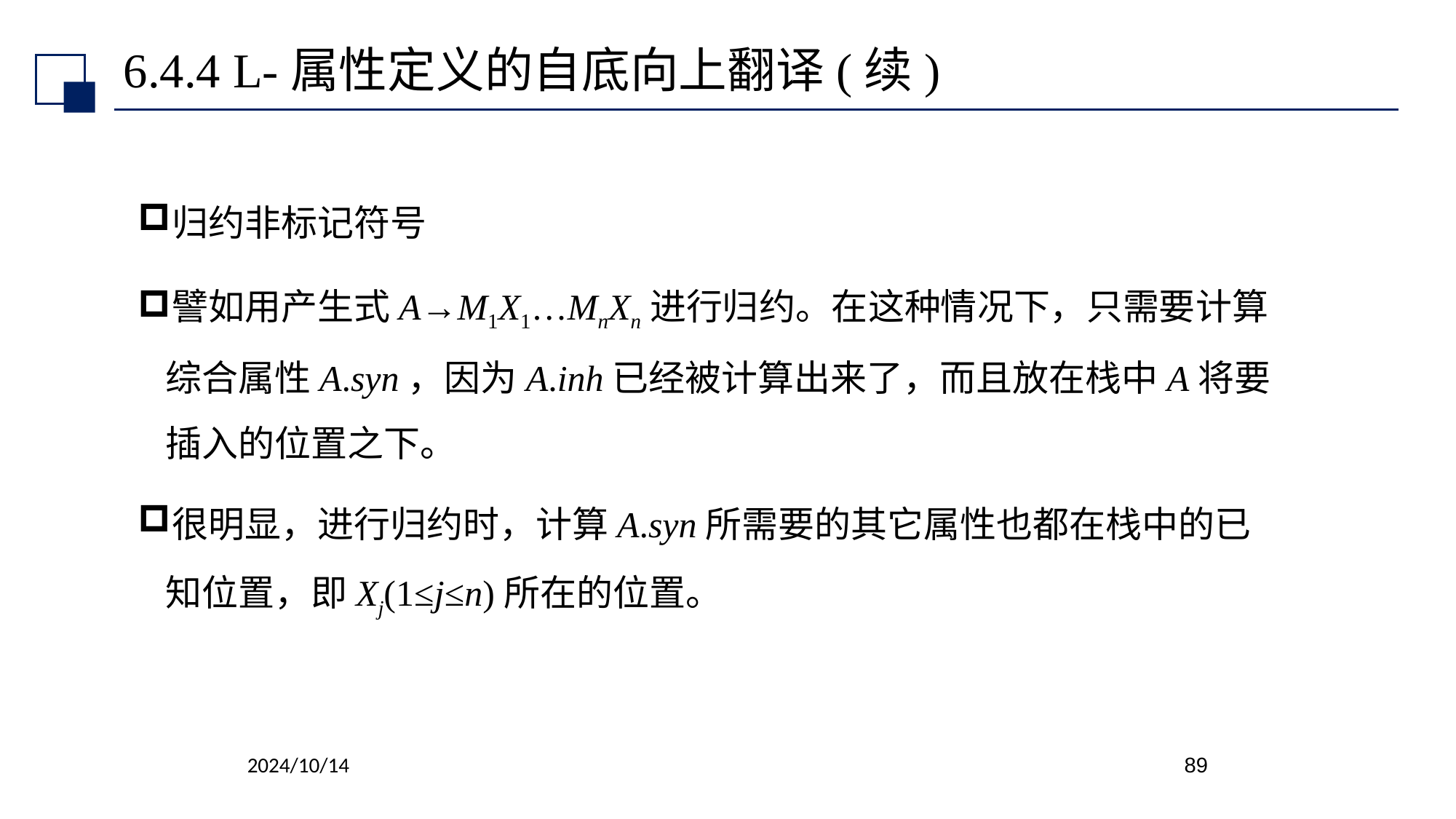

# 6.4.4 L-属性定义的自底向上翻译(续)
归约非标记符号
譬如用产生式A→M1X1…MnXn进行归约。在这种情况下，只需要计算综合属性A.syn，因为A.inh已经被计算出来了，而且放在栈中A将要插入的位置之下。
很明显，进行归约时，计算A.syn所需要的其它属性也都在栈中的已知位置，即Xj(1≤j≤n)所在的位置。
2024/10/14
89